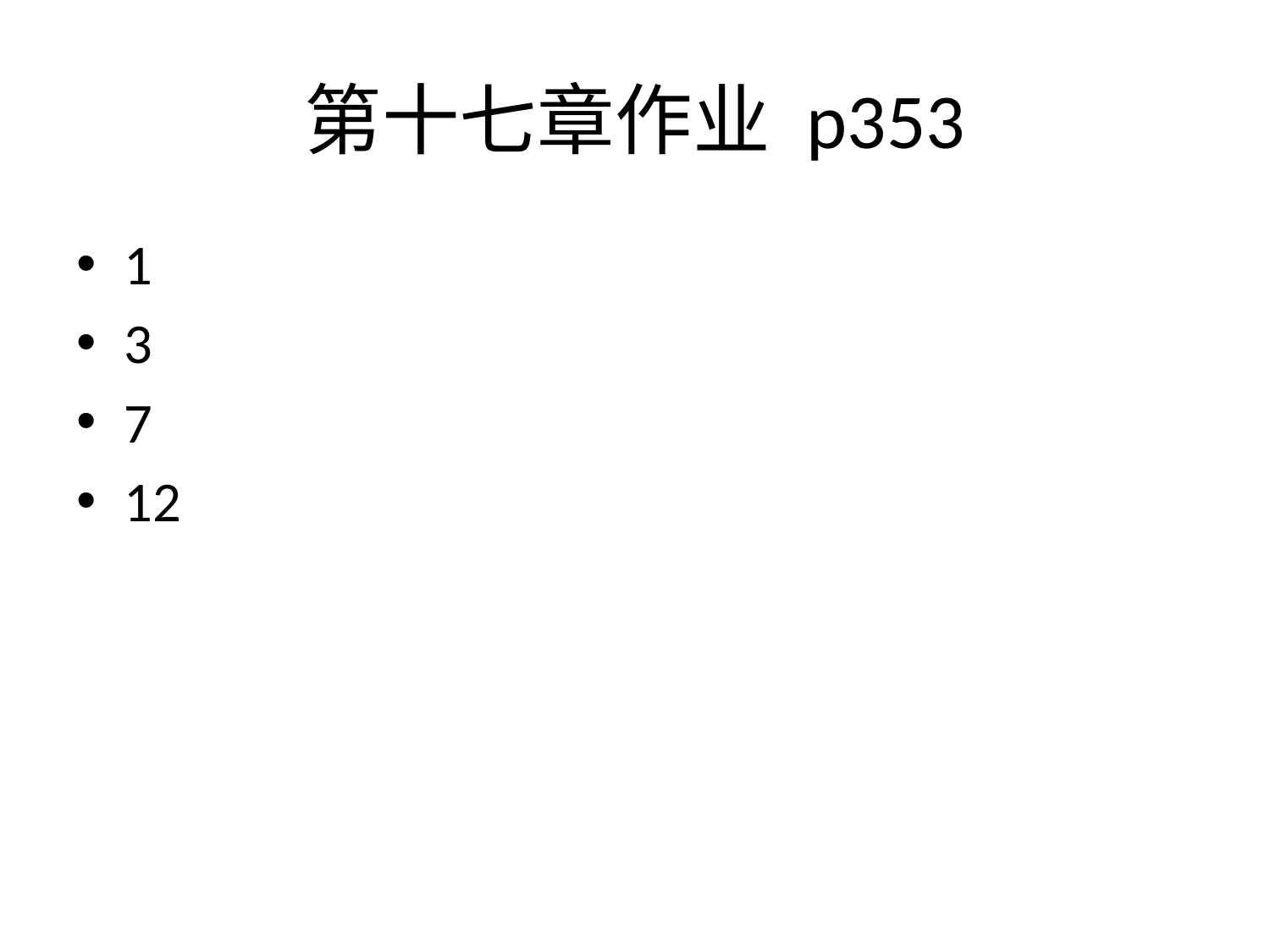

# 第十七章作业 p353
1
3
7
12